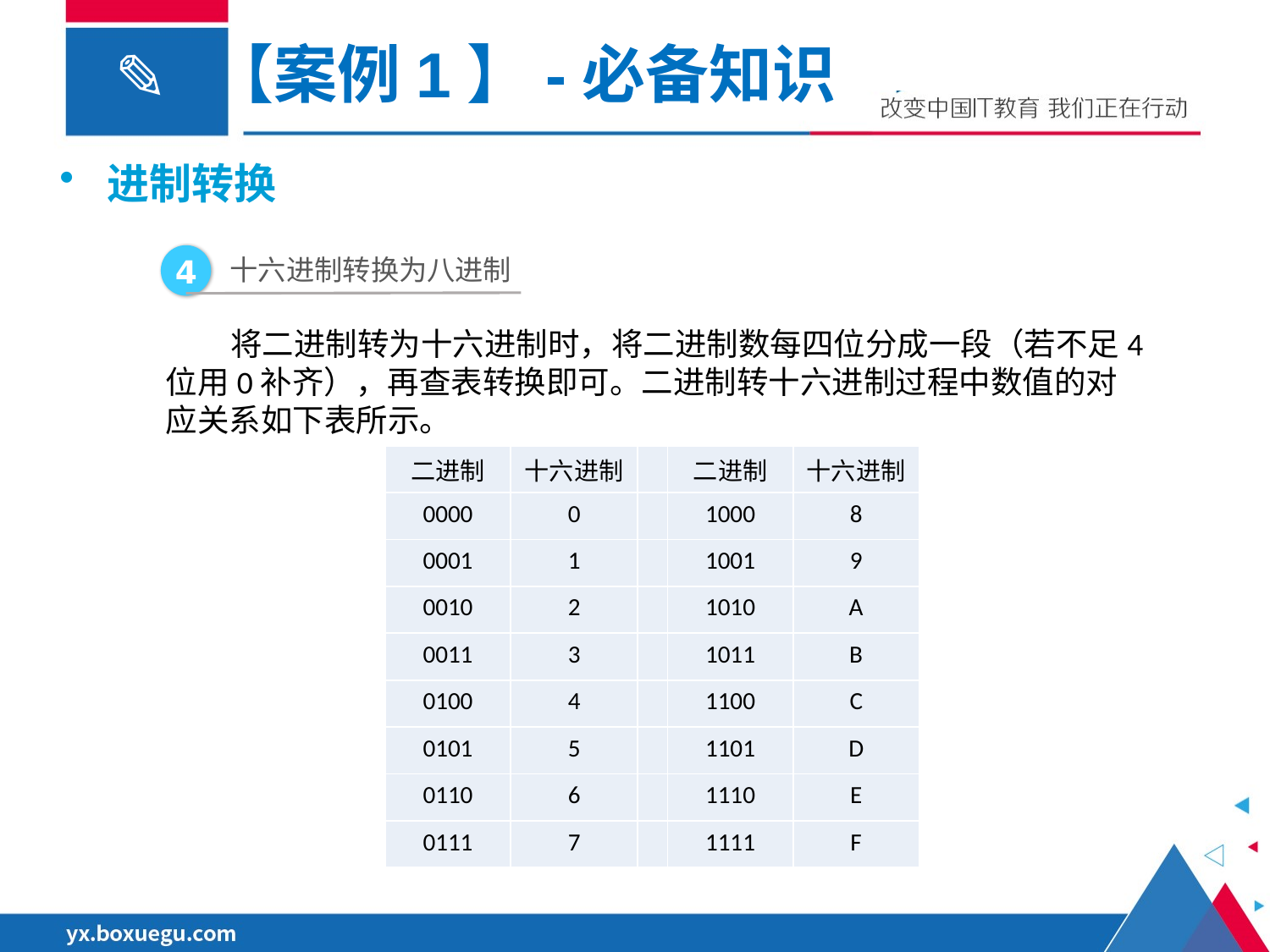

【案例1】-必备知识
进制转换
十六进制转换为八进制

4
将二进制转为十六进制时，将二进制数每四位分成一段（若不足4位用0补齐），再查表转换即可。二进制转十六进制过程中数值的对应关系如下表所示。
| 二进制 | 十六进制 |  | 二进制 | 十六进制 |
| --- | --- | --- | --- | --- |
| 0000 | 0 |  | 1000 | 8 |
| 0001 | 1 |  | 1001 | 9 |
| 0010 | 2 |  | 1010 | A |
| 0011 | 3 |  | 1011 | B |
| 0100 | 4 |  | 1100 | C |
| 0101 | 5 |  | 1101 | D |
| 0110 | 6 |  | 1110 | E |
| 0111 | 7 |  | 1111 | F |